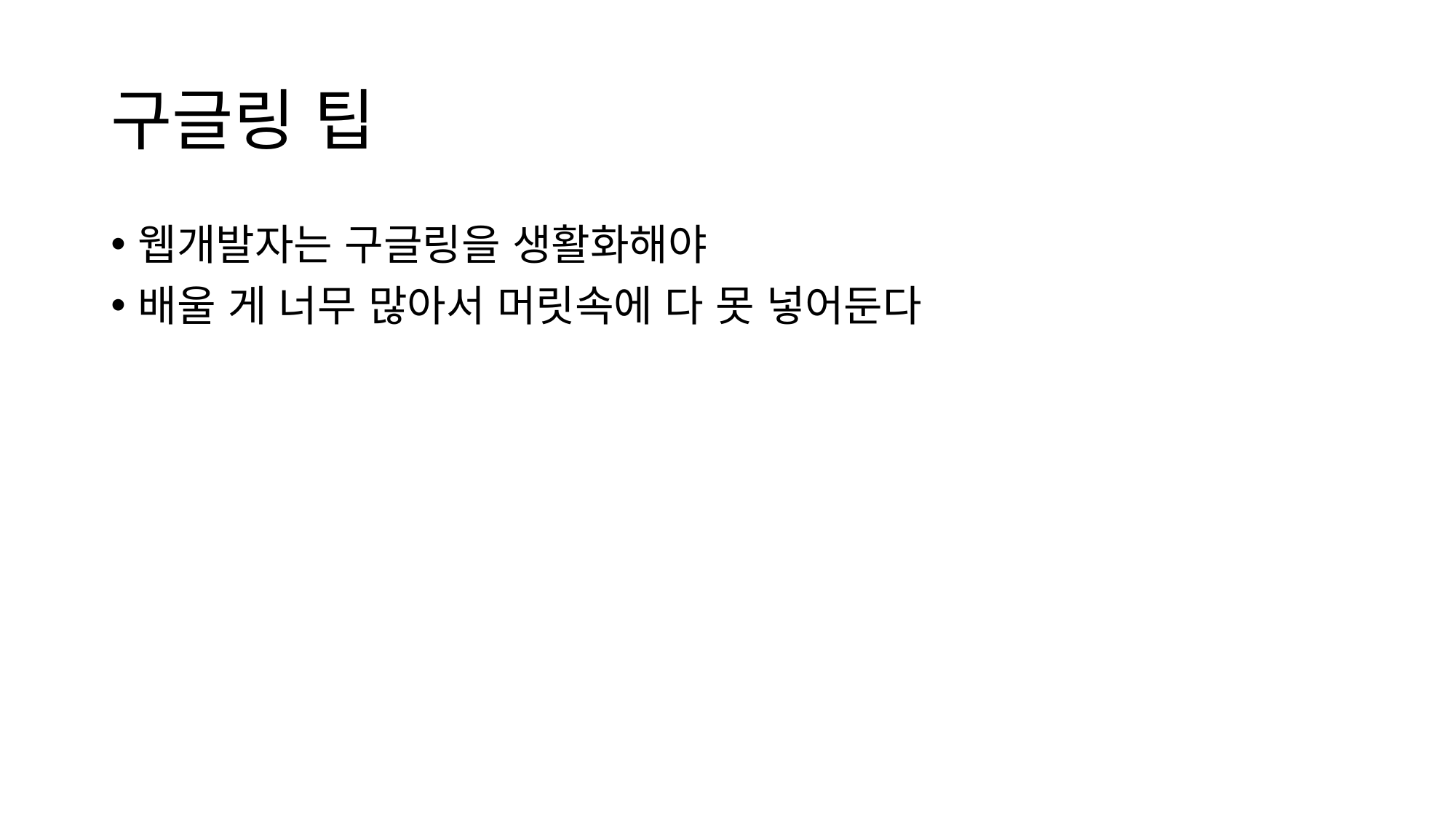

# 구글링 팁
웹개발자는 구글링을 생활화해야
배울 게 너무 많아서 머릿속에 다 못 넣어둔다